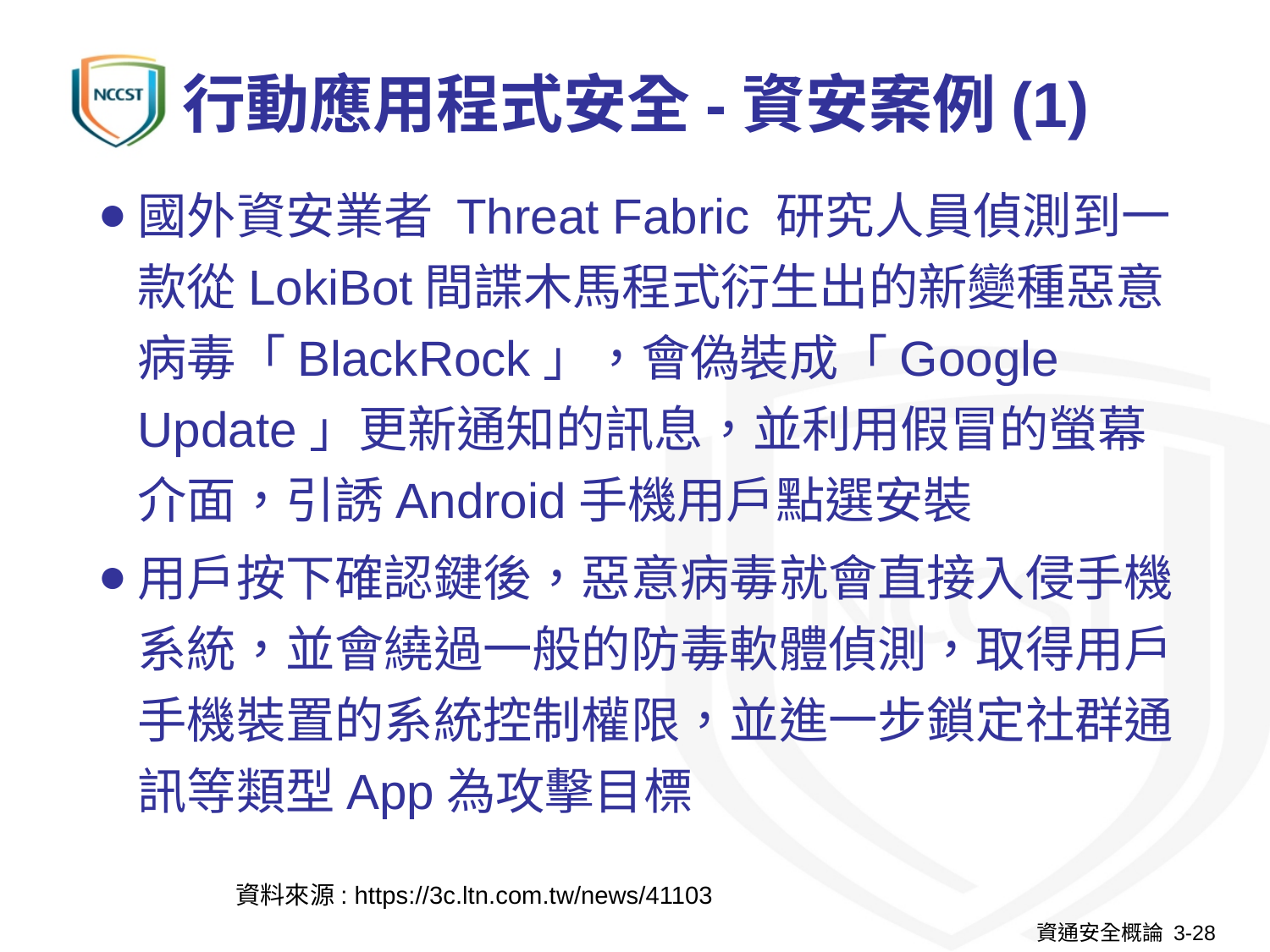

# 行動應用程式安全-資安案例(1)
國外資安業者 Threat Fabric 研究人員偵測到一款從LokiBot間諜木馬程式衍生出的新變種惡意病毒「BlackRock」，會偽裝成「Google Update」更新通知的訊息，並利用假冒的螢幕介面，引誘Android手機用戶點選安裝
用戶按下確認鍵後，惡意病毒就會直接入侵手機系統，並會繞過一般的防毒軟體偵測，取得用戶手機裝置的系統控制權限，並進一步鎖定社群通訊等類型App為攻擊目標
資料來源: https://3c.ltn.com.tw/news/41103